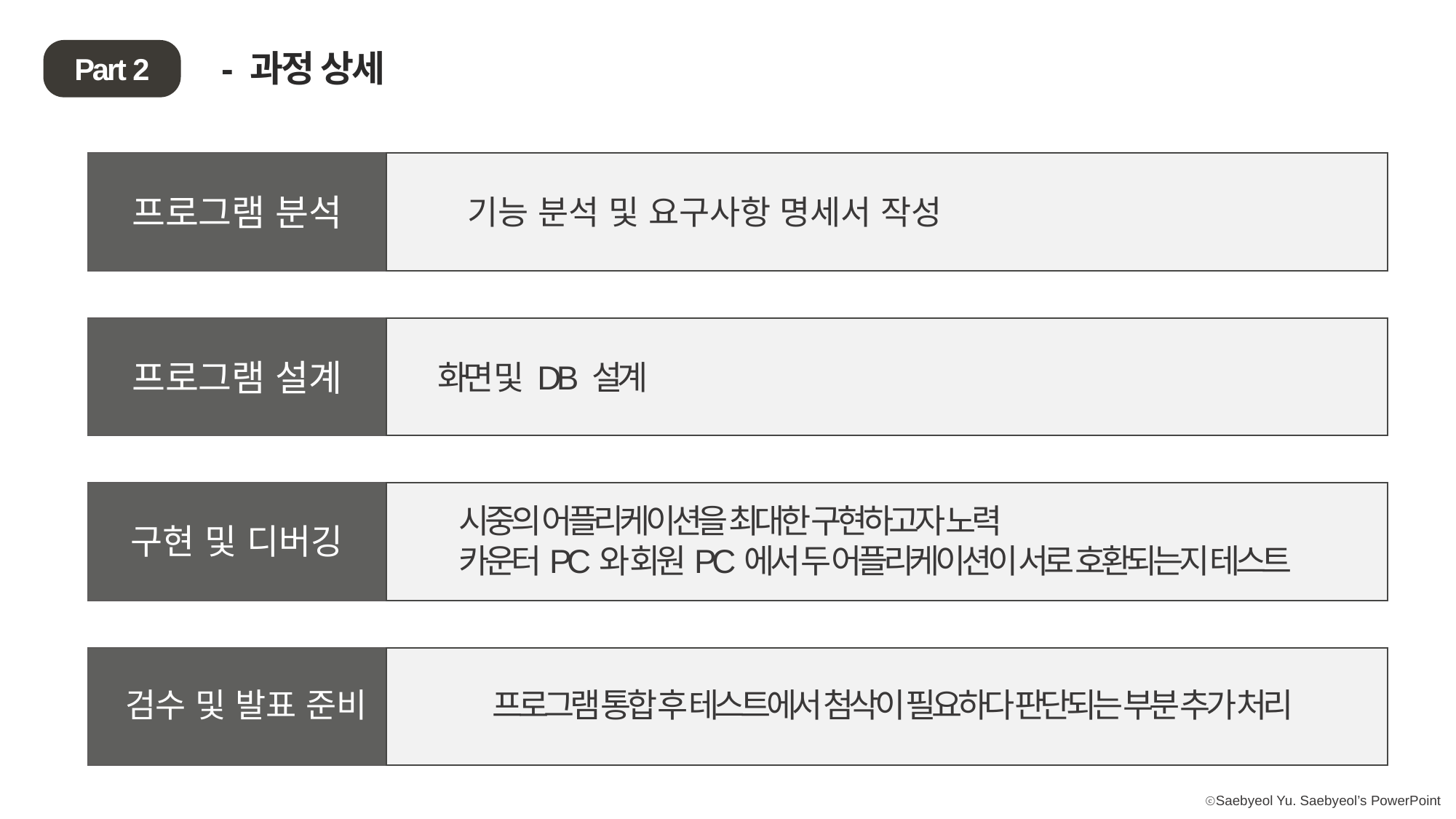

- 과정 상세
Part 2

프로그램 분석
기능 분석 및 요구사항 명세서 작성

프로그램 설계
화면 및 DB 설계

시중의 어플리케이션을 최대한 구현하고자 노력
카운터PC와 회원PC에서 두 어플리케이션이 서로 호환되는지 테스트
구현 및 디버깅

검수 및 발표 준비
프로그램 통합 후 테스트에서 첨삭이 필요하다 판단되는 부분 추가 처리